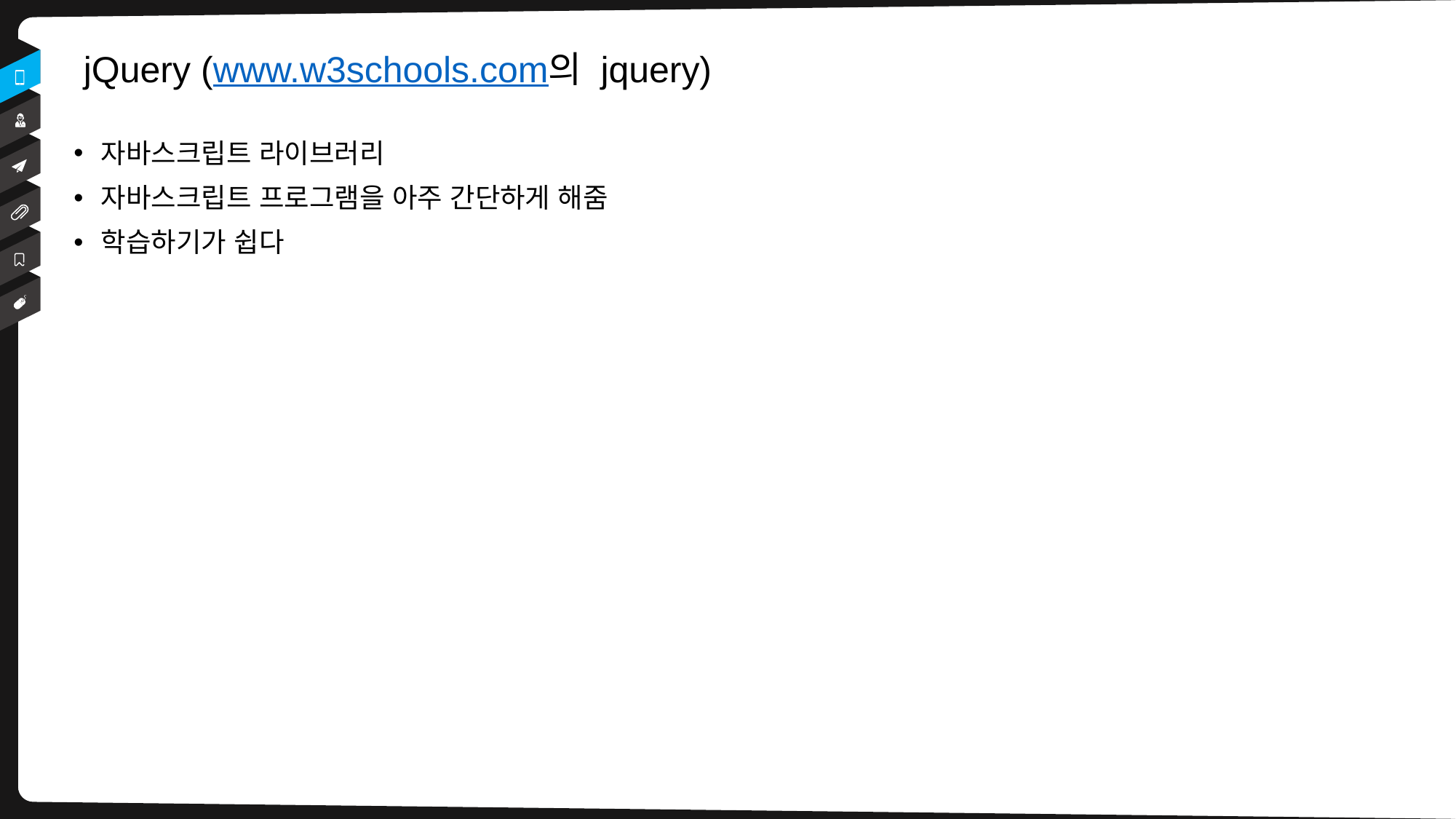

# jQuery (www.w3schools.com의 jquery)
자바스크립트 라이브러리
자바스크립트 프로그램을 아주 간단하게 해줌
학습하기가 쉽다